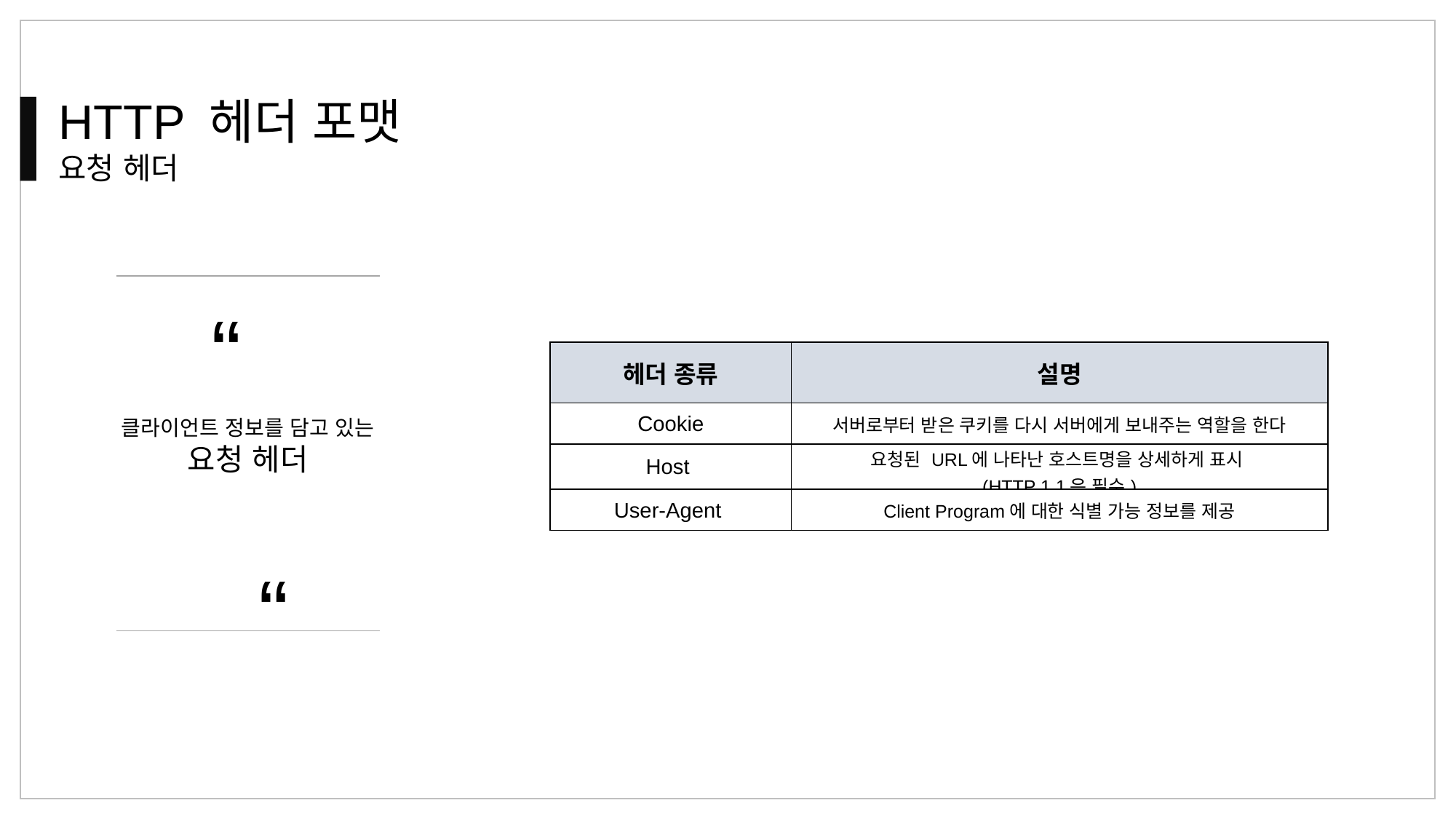

HTTP 헤더 포맷
요청 헤더

“
“
| 헤더 종류 | 설명 |
| --- | --- |
| Cookie | 서버로부터 받은 쿠키를 다시 서버에게 보내주는 역할을 한다 |
| Host | 요청된 URL에 나타난 호스트명을 상세하게 표시 (HTTP 1.1은 필수) |
| User-Agent | Client Program에 대한 식별 가능 정보를 제공 |

클라이언트 정보를 담고 있는
요청 헤더